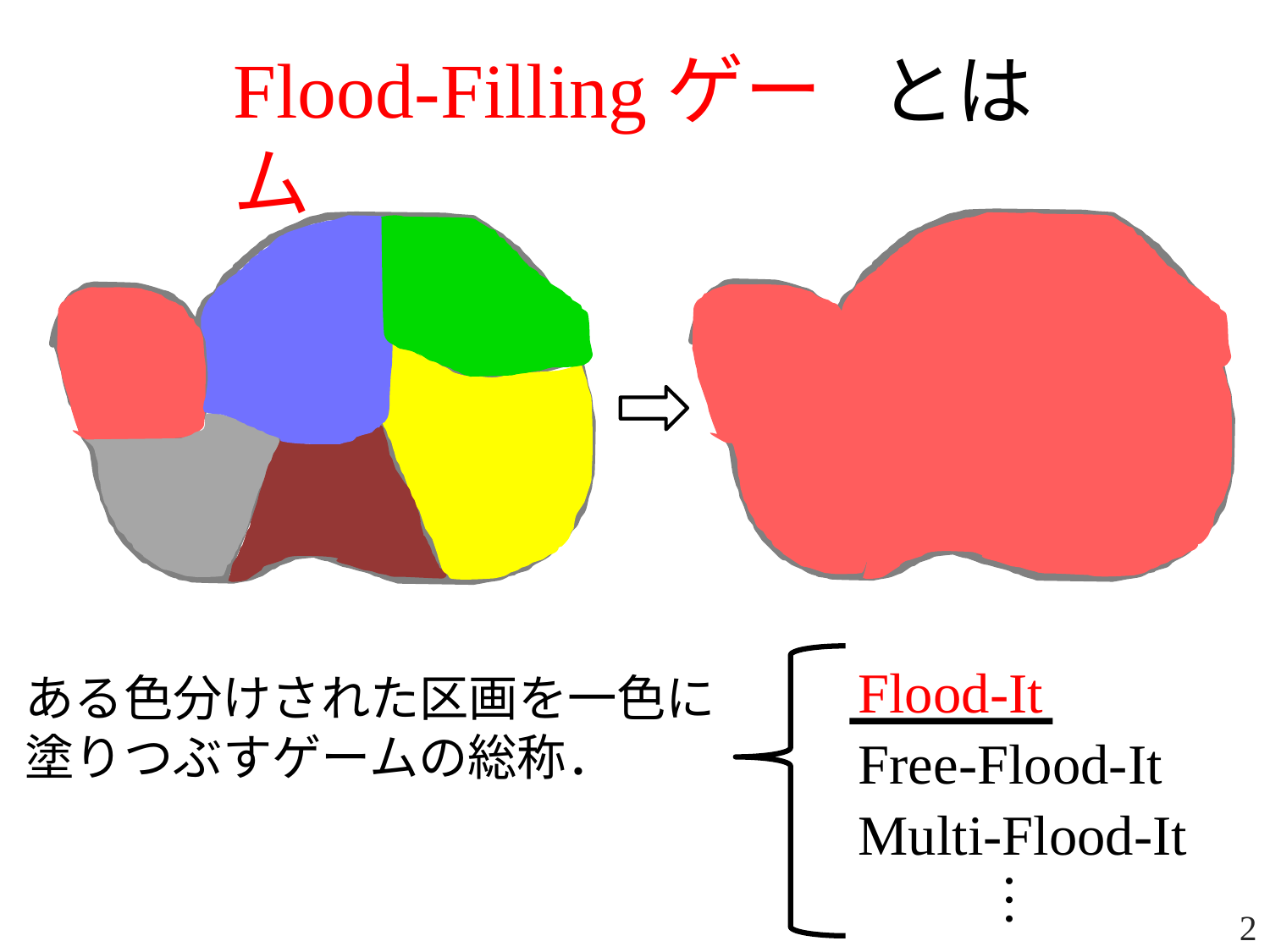

# とは
Flood-Fillingゲーム

Flood-It
ある色分けされた区画を一色に
塗りつぶすゲームの総称．

Free-Flood-It
Multi-Flood-It
…
2